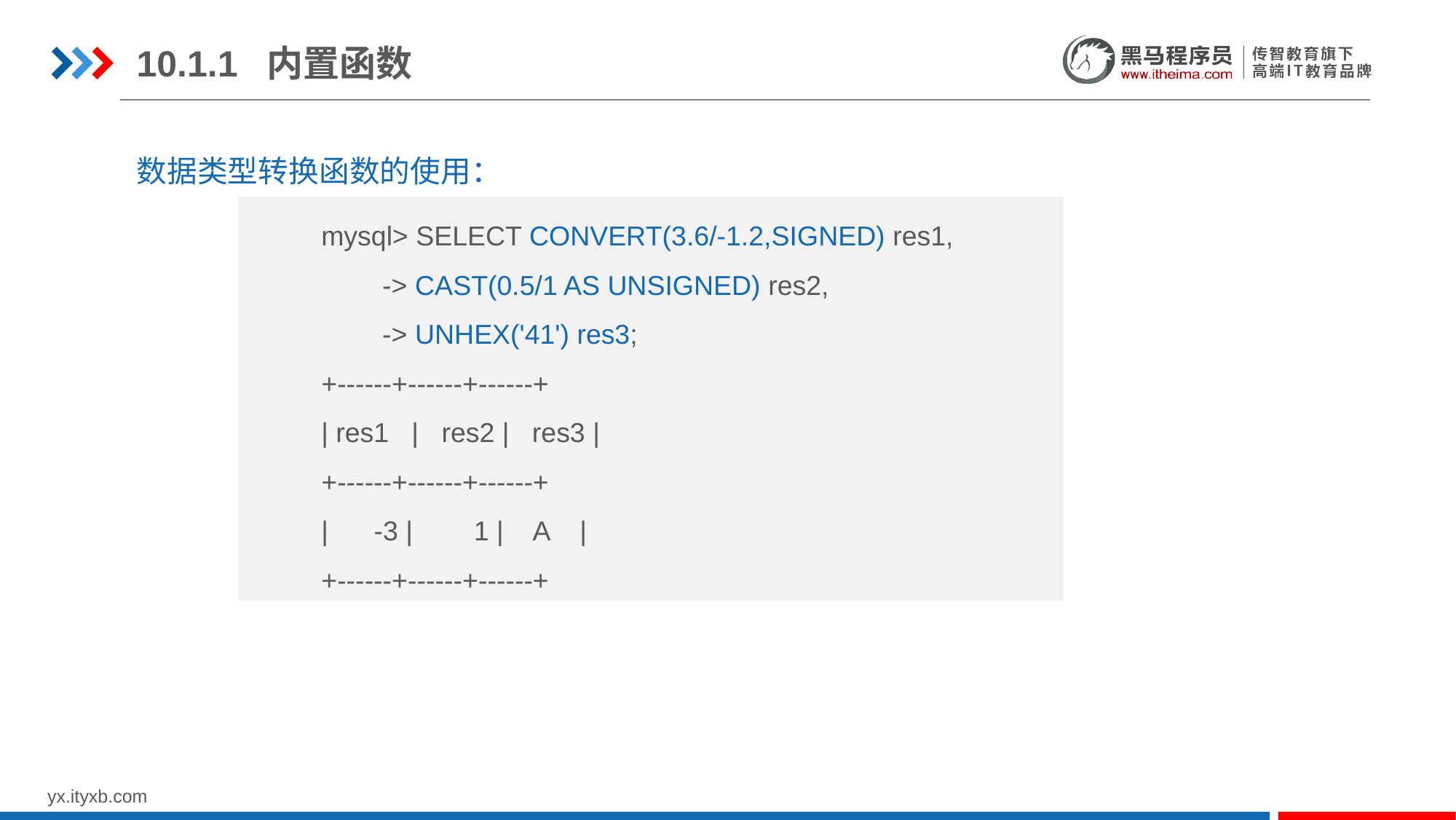

10.1.1  内置函数
数据类型转换函数的使用：
mysql> SELECT CONVERT(3.6/-1.2,SIGNED) res1,
        -> CAST(0.5/1 AS UNSIGNED) res2,
        -> UNHEX('41') res3;
+------+------+------+
| res1   |   res2 |   res3 |
+------+------+------+
|      -3 |        1 |    A    |
+------+------+------+